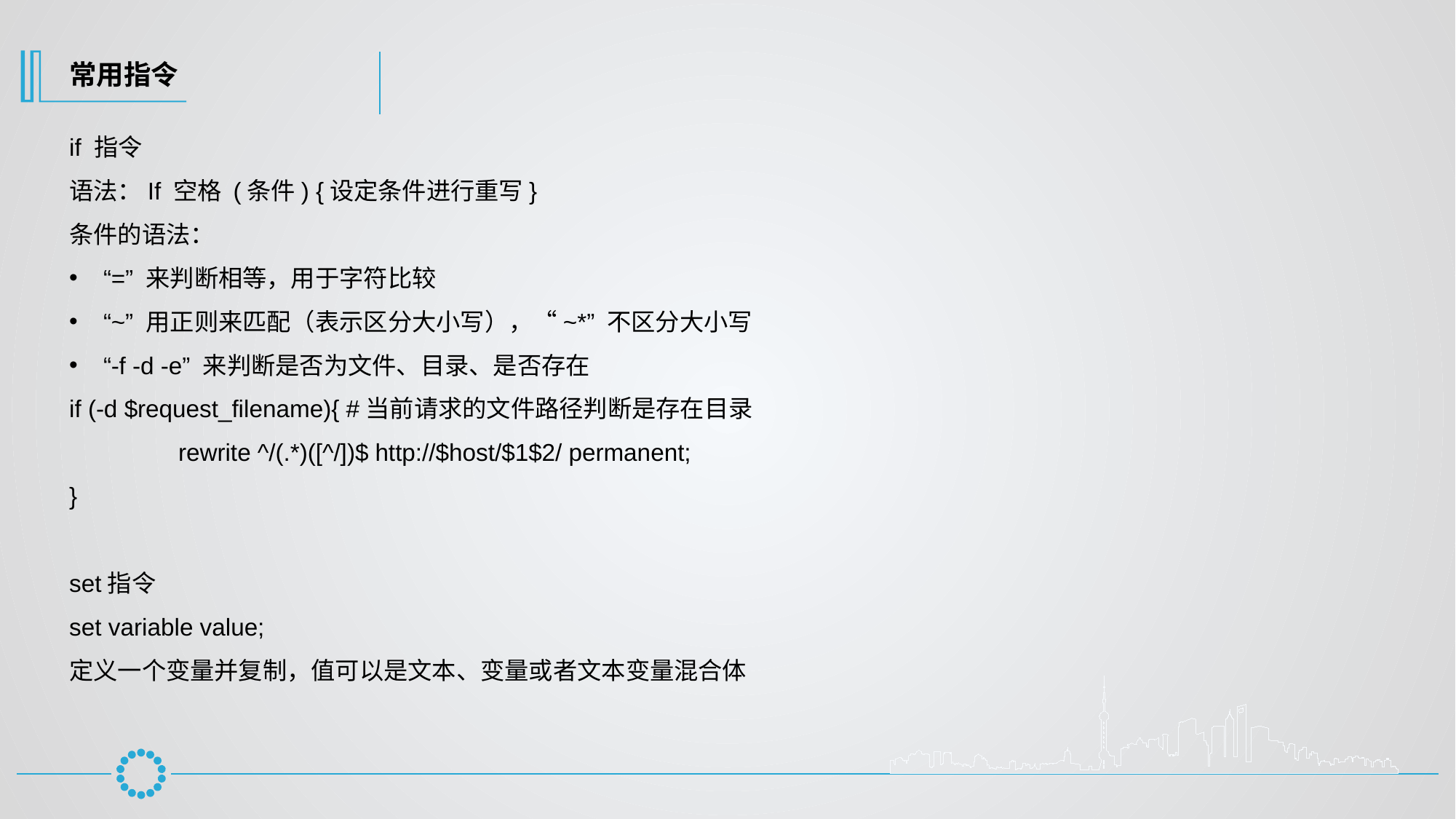

常用指令
if 指令
语法：If 空格 (条件) {设定条件进行重写}
条件的语法：
“=” 来判断相等，用于字符比较
“~” 用正则来匹配（表示区分大小写），“~*” 不区分大小写
“-f -d -e” 来判断是否为文件、目录、是否存在
if (-d $request_filename){ #当前请求的文件路径判断是存在目录
	rewrite ^/(.*)([^/])$ http://$host/$1$2/ permanent;
}

set指令
set variable value;
定义一个变量并复制，值可以是文本、变量或者文本变量混合体
14